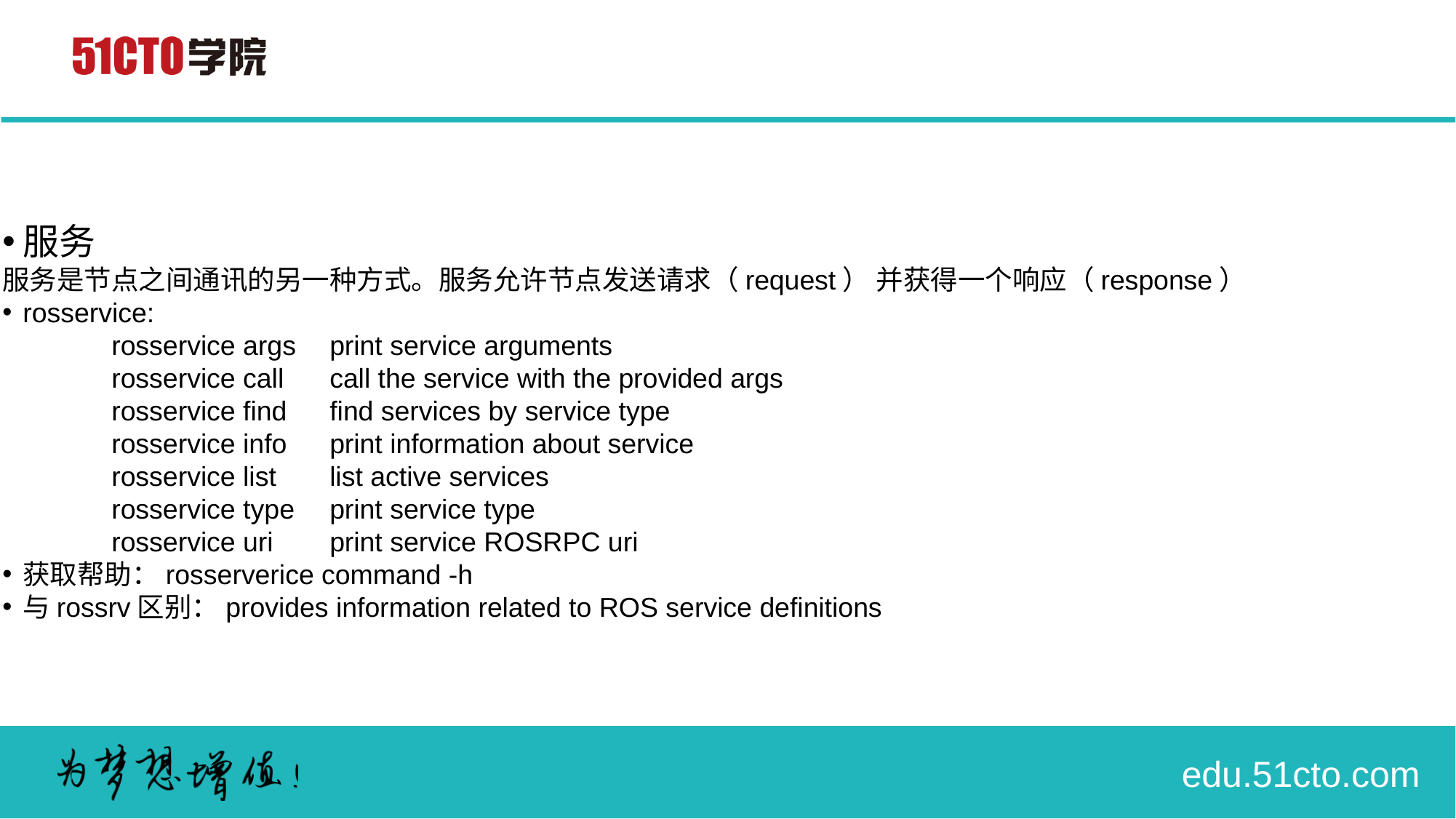

# 服务
服务是节点之间通讯的另一种方式。服务允许节点发送请求（request） 并获得一个响应（response）
rosservice:
	rosservice args	print service arguments
	rosservice call	call the service with the provided args
	rosservice find	find services by service type
	rosservice info	print information about service
	rosservice list	list active services
	rosservice type	print service type
	rosservice uri	print service ROSRPC uri
获取帮助：rosserverice command -h
与rossrv区别：provides information related to ROS service definitions